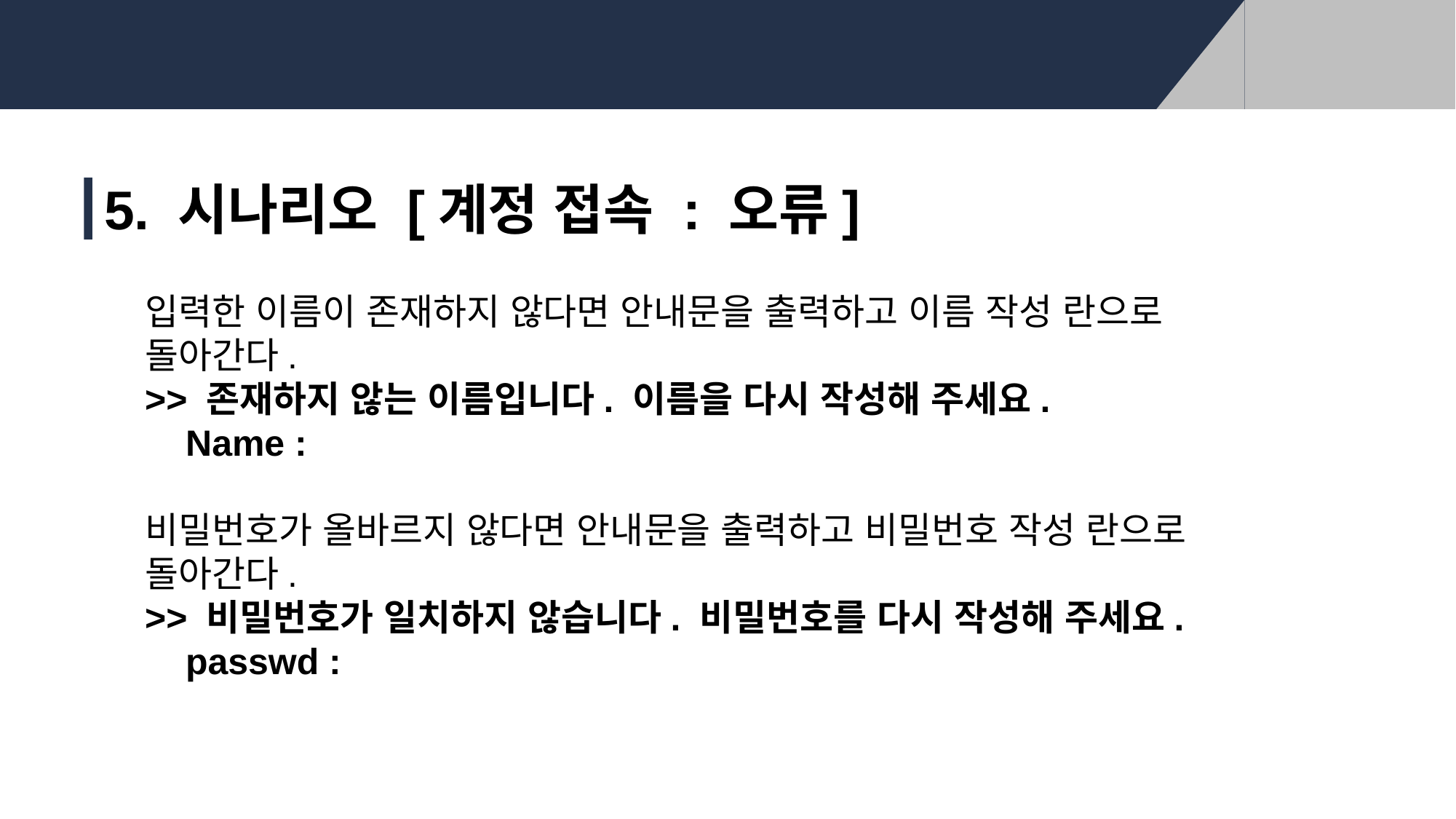

5. 시나리오 [계정 접속 : 오류]

입력한 이름이 존재하지 않다면 안내문을 출력하고 이름 작성 란으로 돌아간다.
>> 존재하지 않는 이름입니다. 이름을 다시 작성해 주세요.
    Name :
비밀번호가 올바르지 않다면 안내문을 출력하고 비밀번호 작성 란으로 돌아간다.
>> 비밀번호가 일치하지 않습니다. 비밀번호를 다시 작성해 주세요.
    passwd :